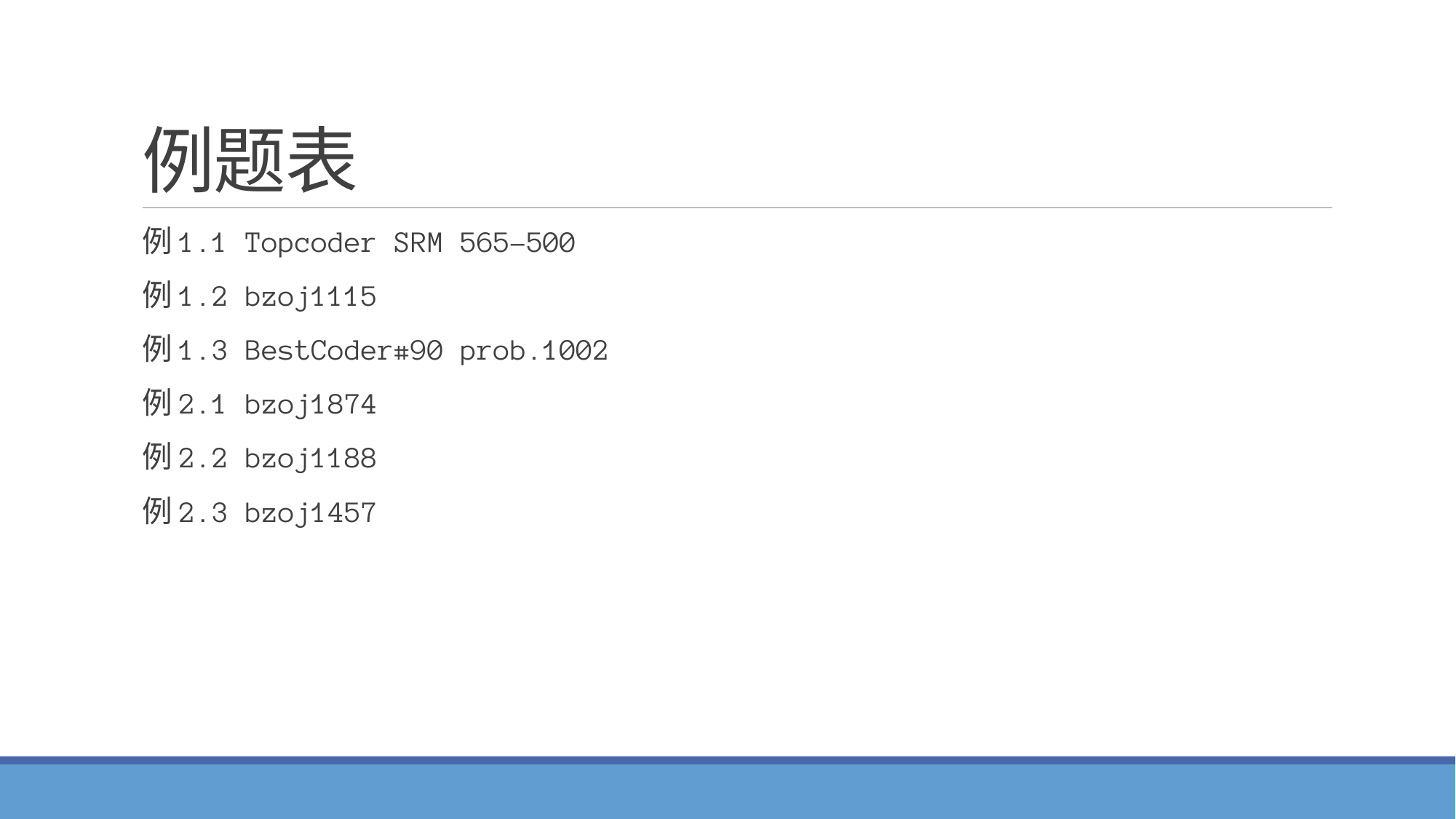

# 例题表
例1.1 Topcoder SRM 565-500
例1.2 bzoj1115
例1.3 BestCoder#90 prob.1002
例2.1 bzoj1874
例2.2 bzoj1188
例2.3 bzoj1457